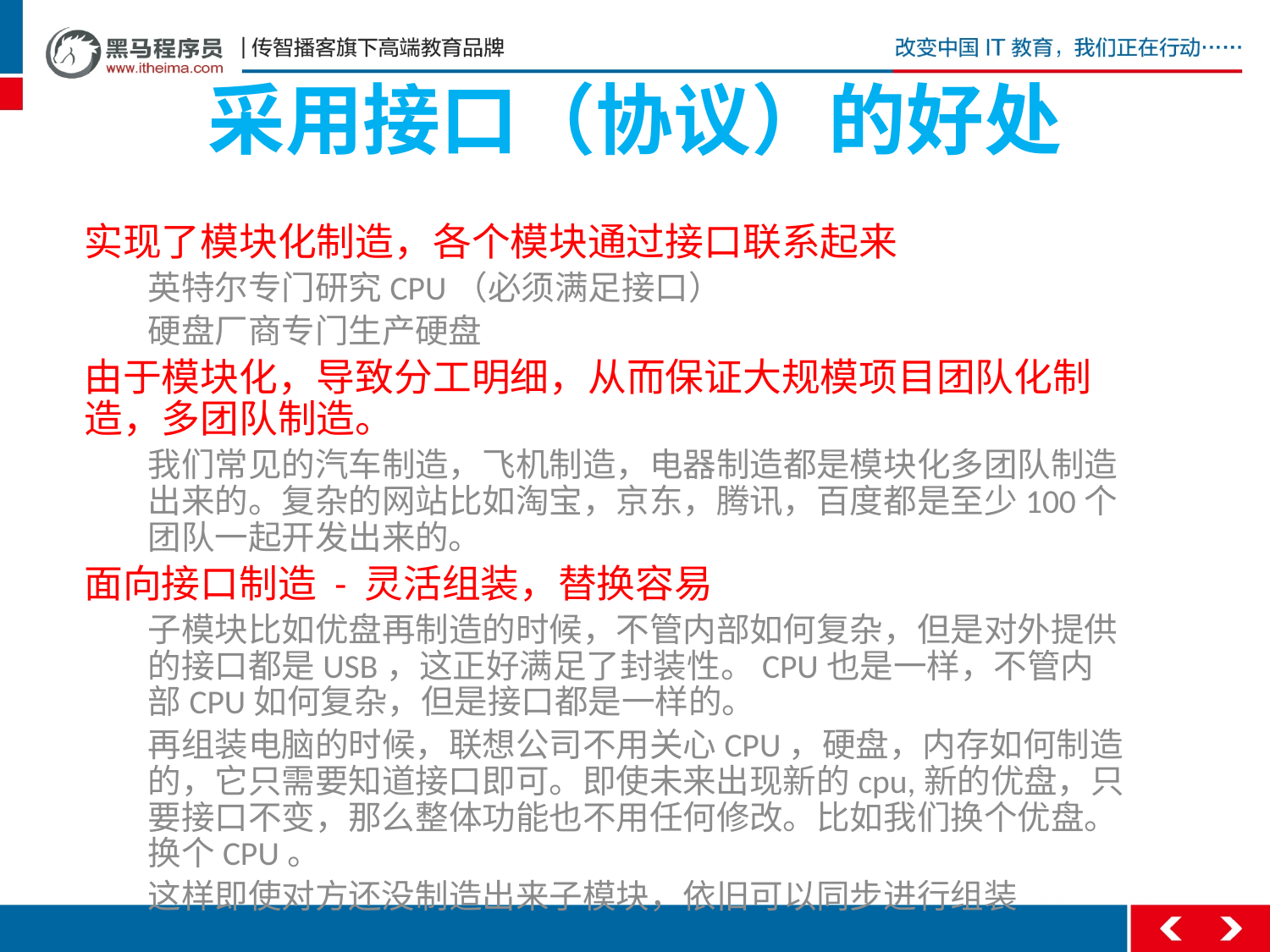

# 采用接口（协议）的好处
实现了模块化制造，各个模块通过接口联系起来
英特尔专门研究CPU（必须满足接口）
硬盘厂商专门生产硬盘
由于模块化，导致分工明细，从而保证大规模项目团队化制造，多团队制造。
我们常见的汽车制造，飞机制造，电器制造都是模块化多团队制造出来的。复杂的网站比如淘宝，京东，腾讯，百度都是至少100个团队一起开发出来的。
面向接口制造 - 灵活组装，替换容易
子模块比如优盘再制造的时候，不管内部如何复杂，但是对外提供的接口都是USB，这正好满足了封装性。CPU也是一样，不管内部CPU如何复杂，但是接口都是一样的。
再组装电脑的时候，联想公司不用关心CPU，硬盘，内存如何制造的，它只需要知道接口即可。即使未来出现新的cpu,新的优盘，只要接口不变，那么整体功能也不用任何修改。比如我们换个优盘。换个CPU。
这样即使对方还没制造出来子模块，依旧可以同步进行组装